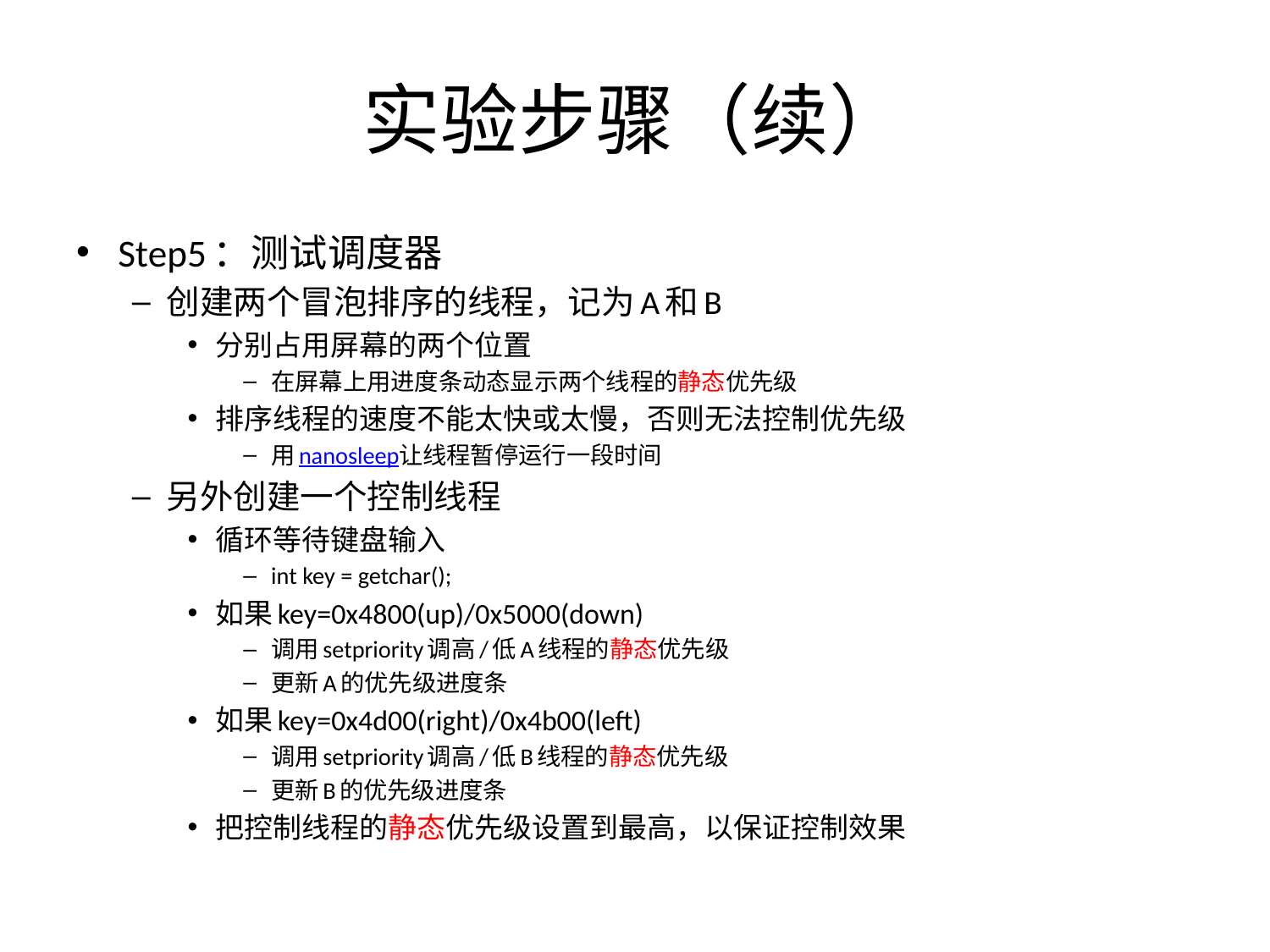

# 实验步骤（续）
Step5：测试调度器
创建两个冒泡排序的线程，记为A和B
分别占用屏幕的两个位置
在屏幕上用进度条动态显示两个线程的静态优先级
排序线程的速度不能太快或太慢，否则无法控制优先级
用nanosleep让线程暂停运行一段时间
另外创建一个控制线程
循环等待键盘输入
int key = getchar();
如果key=0x4800(up)/0x5000(down)
调用setpriority调高/低A线程的静态优先级
更新A的优先级进度条
如果key=0x4d00(right)/0x4b00(left)
调用setpriority调高/低B线程的静态优先级
更新B的优先级进度条
把控制线程的静态优先级设置到最高，以保证控制效果